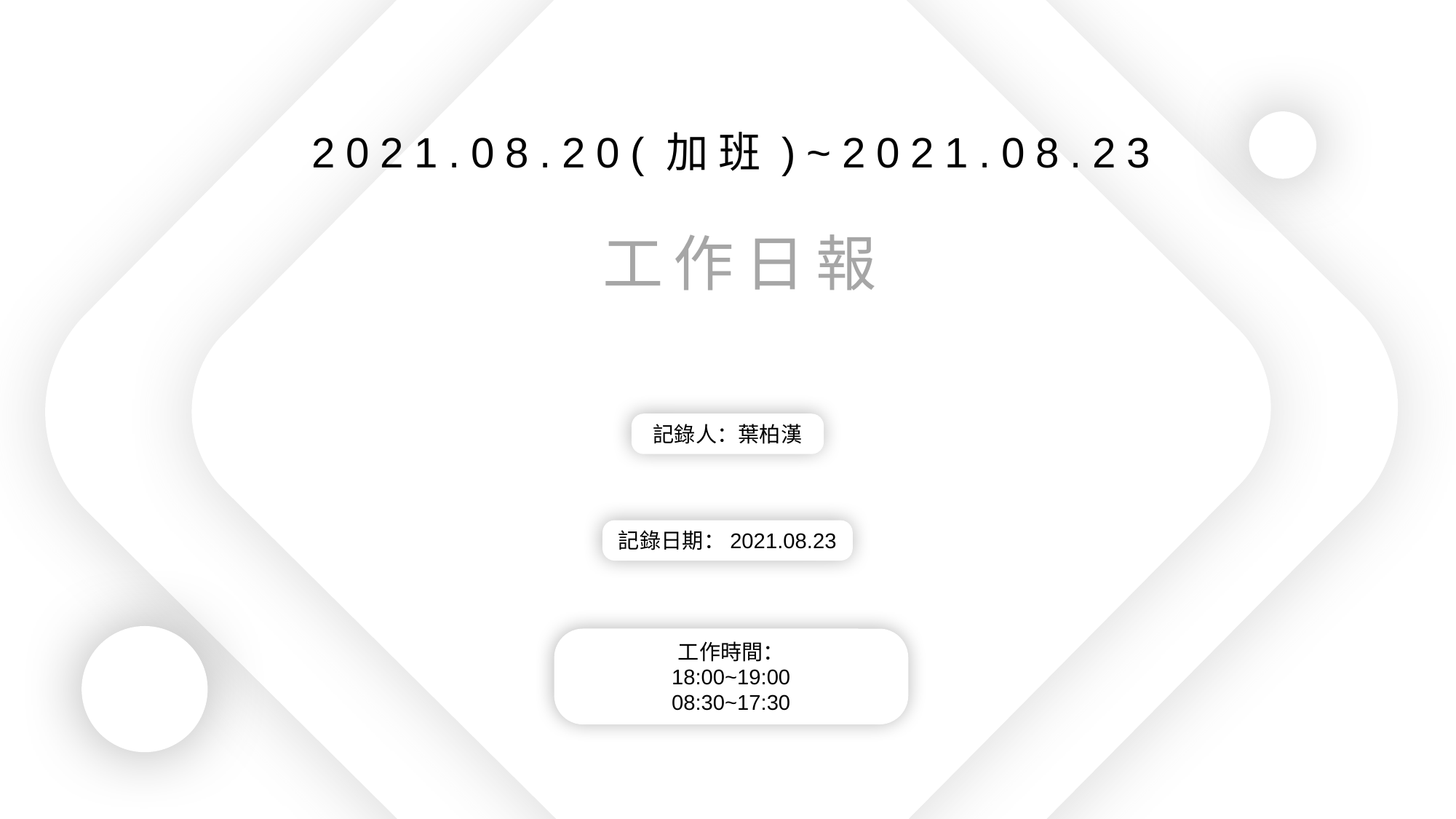

2021.08.20(加班)~2021.08.23
工作日報

記錄人：葉柏漢

記錄日期：2021.08.23

工作時間：
18:00~19:00
08:30~17:30